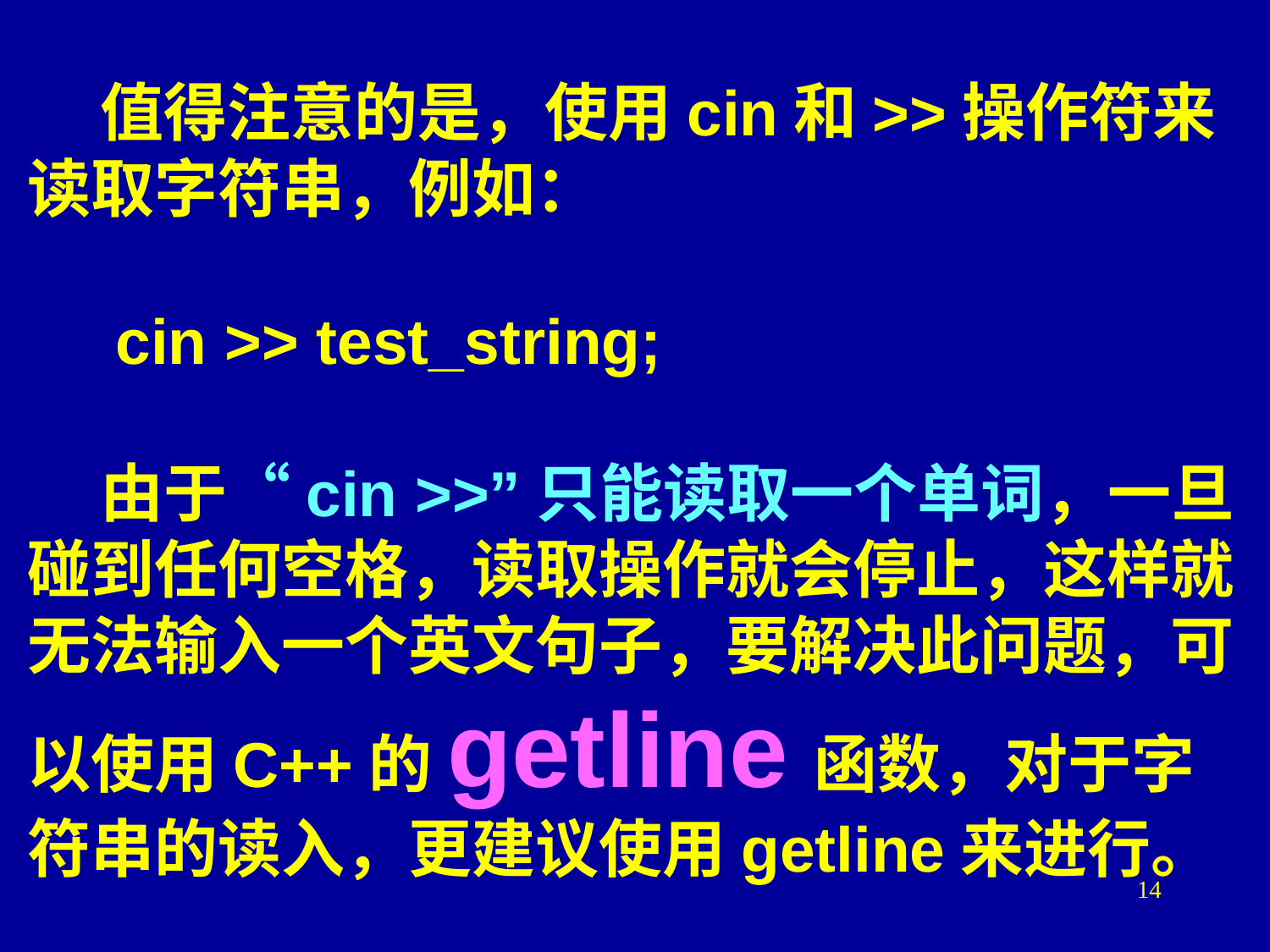

值得注意的是，使用cin和>>操作符来读取字符串，例如：

cin >> test_string;

    由于“cin >>”只能读取一个单词，一旦碰到任何空格，读取操作就会停止，这样就无法输入一个英文句子，要解决此问题，可以使用C++的getline函数，对于字符串的读入，更建议使用getline来进行。

14